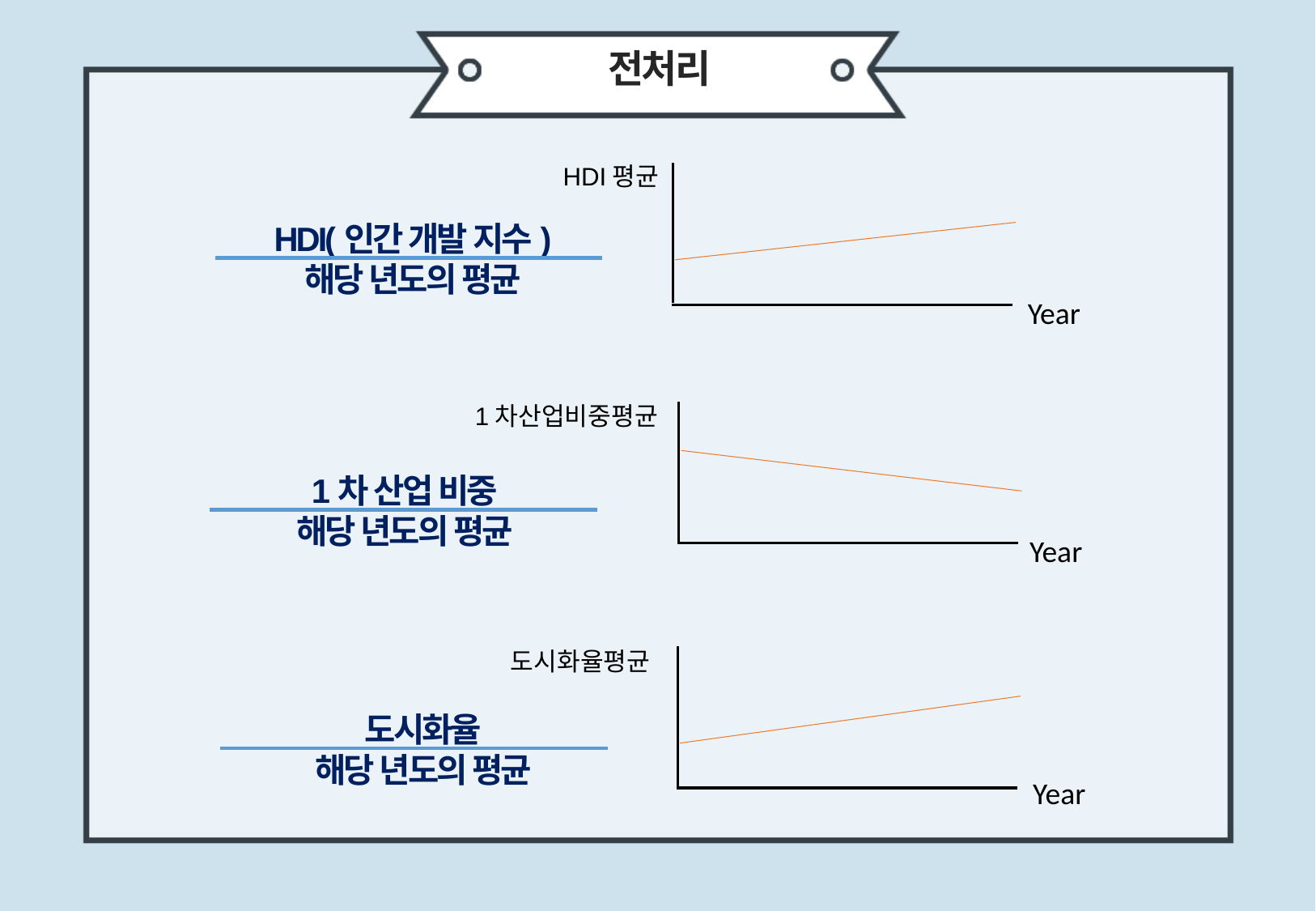

전처리
HDI평균
Year
HDI(인간 개발 지수)
해당 년도의 평균

1차산업비중평균
1차 산업 비중
해당 년도의 평균

Year
도시화율평균
도시화율
해당 년도의 평균

Year